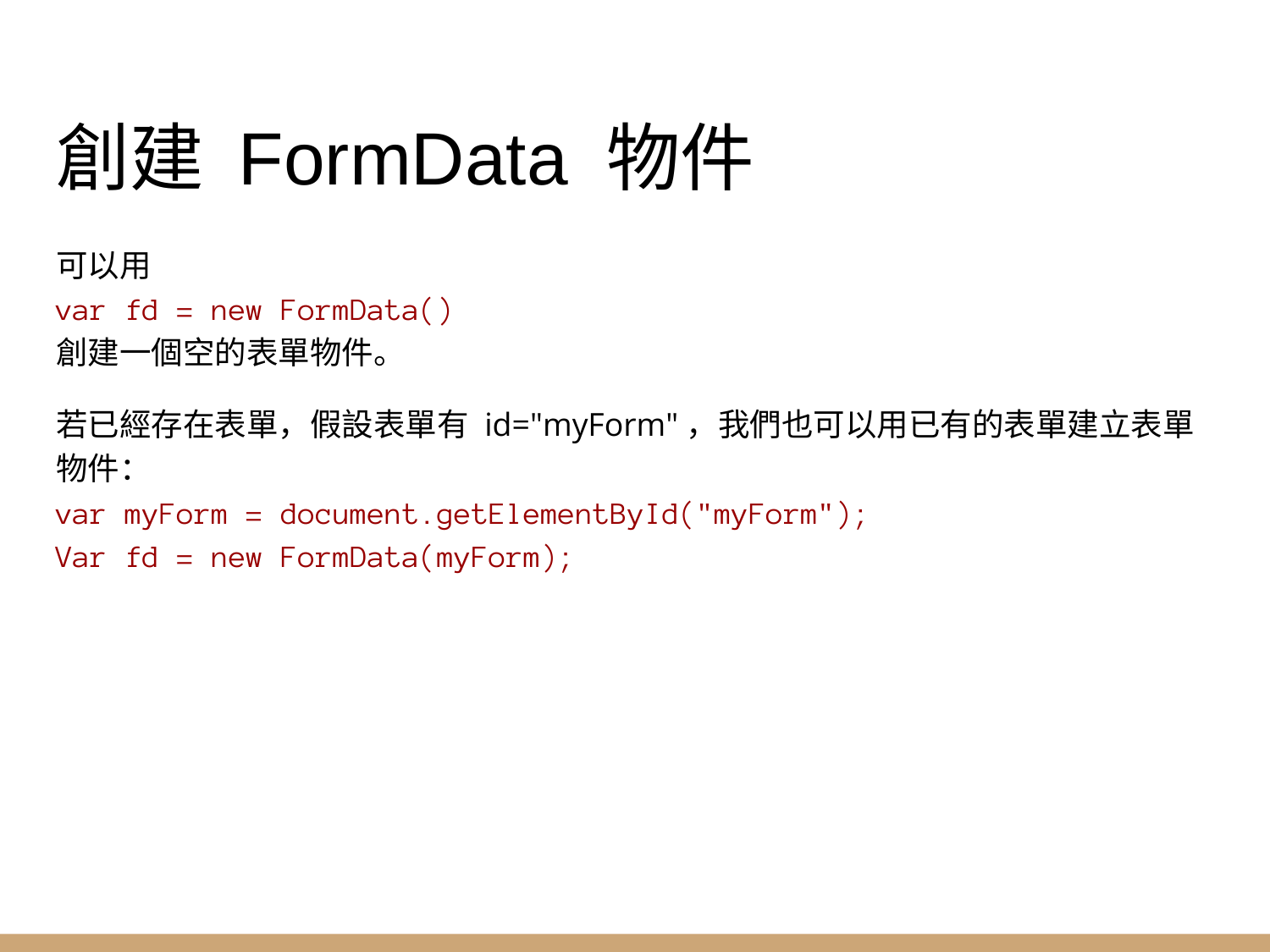

# 創建 FormData 物件
可以用
var fd = new FormData()
創建一個空的表單物件。
若已經存在表單，假設表單有 id="myForm"，我們也可以用已有的表單建立表單物件：
var myForm = document.getElementById("myForm");
Var fd = new FormData(myForm);